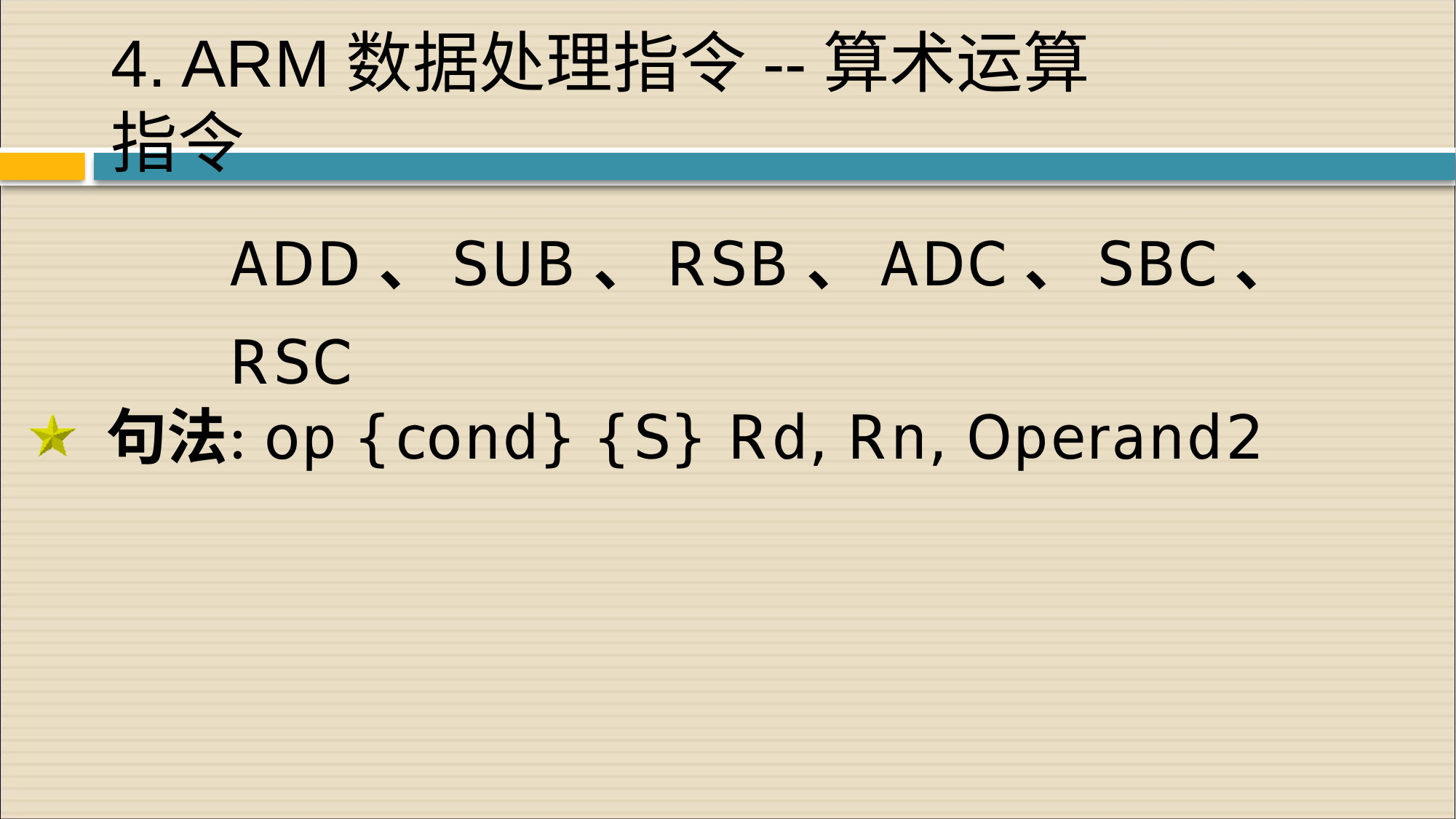

# 4. ARM数据处理指令--算术运算指令
ADD、SUB、RSB、ADC、SBC、RSC
 句法：
op {cond} {S} Rd, Rn, Operand2